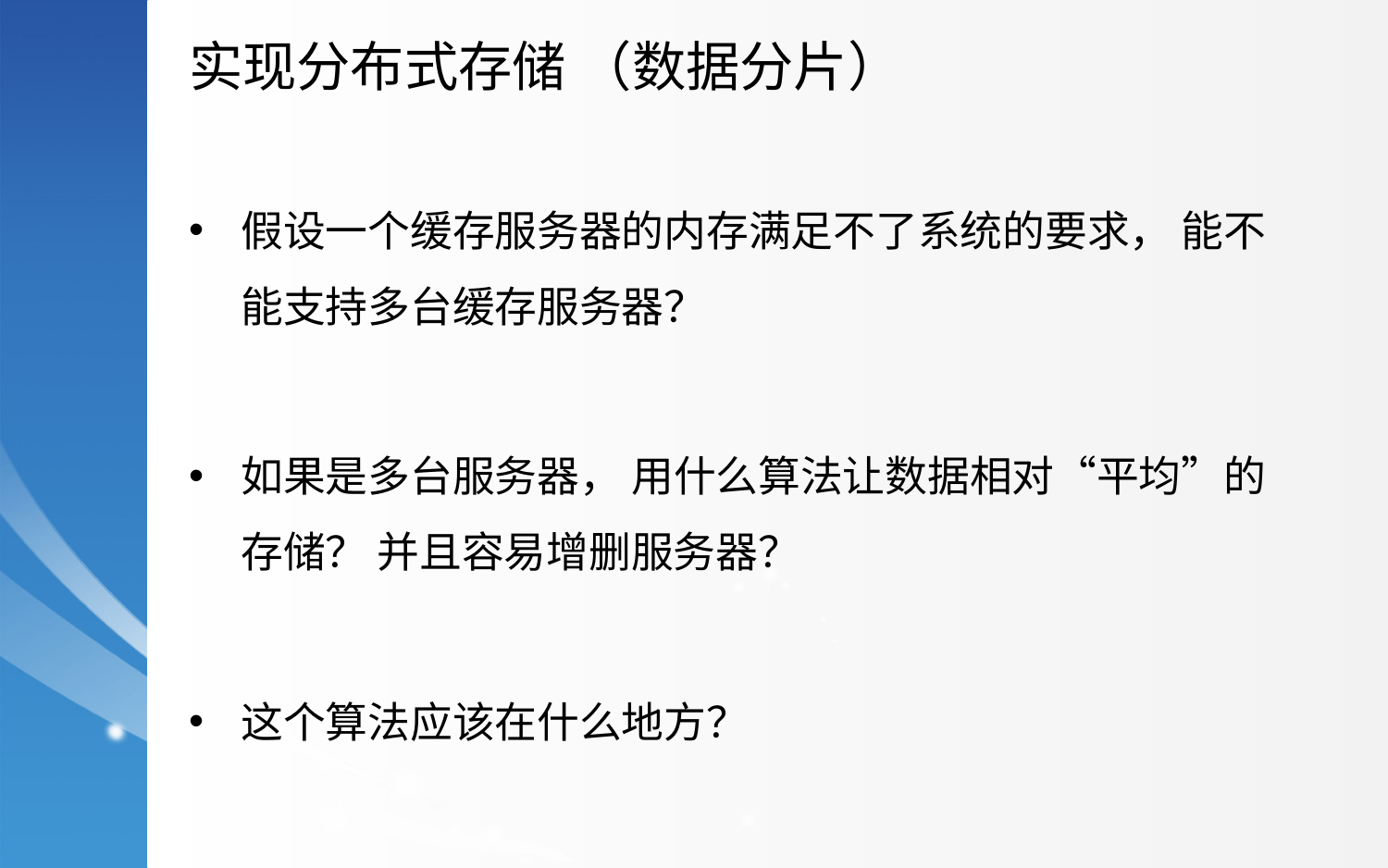

实现分布式存储 （数据分片）

假设一个缓存服务器的内存满足不了系统的要求， 能不能支持多台缓存服务器？

如果是多台服务器， 用什么算法让数据相对“平均”的存储？ 并且容易增删服务器？

这个算法应该在什么地方？